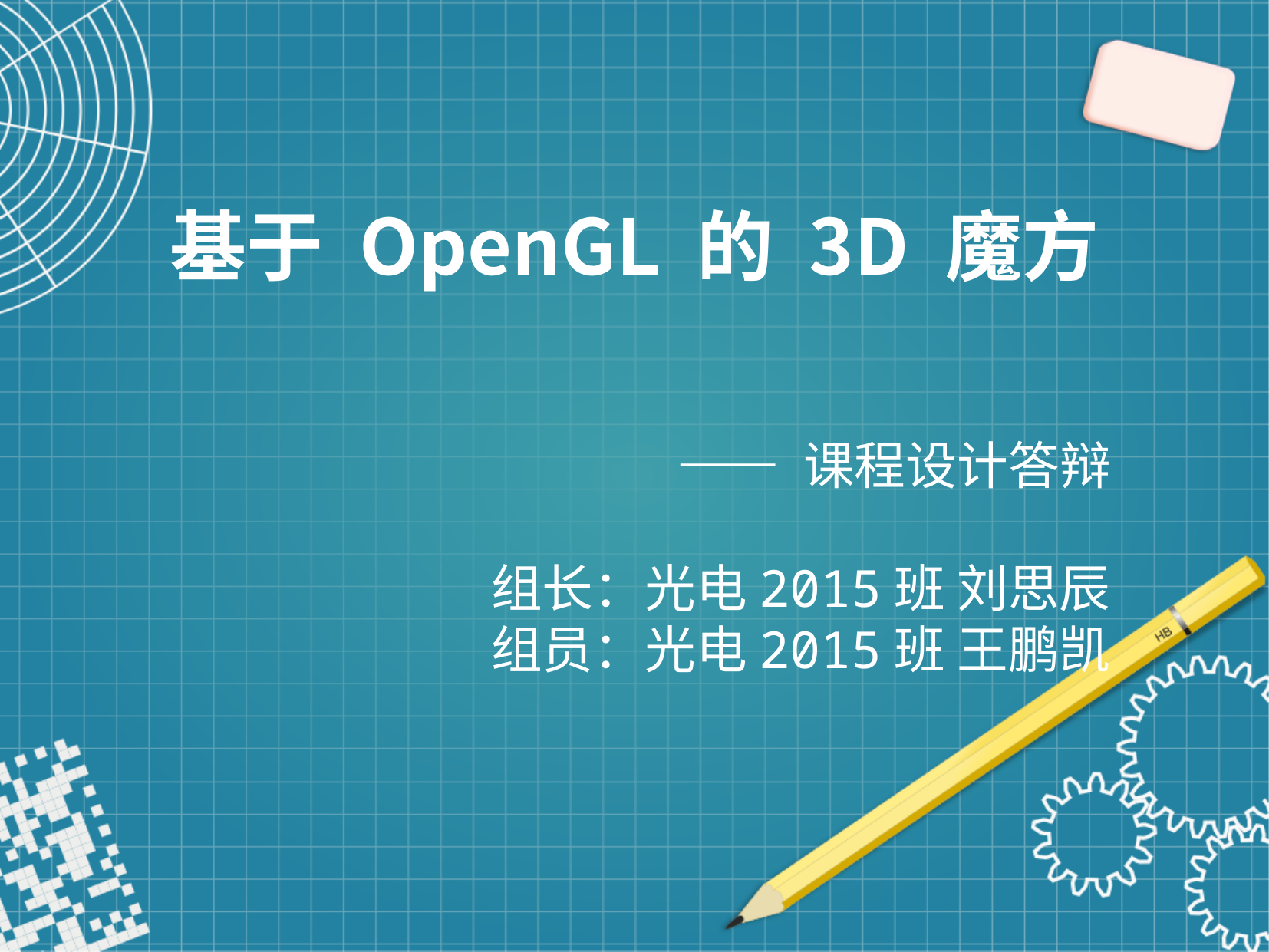

基于 OpenGL 的 3D 魔方
—— 课程设计答辩

组长：光电2015班 刘思辰
组员：光电2015班 王鹏凯